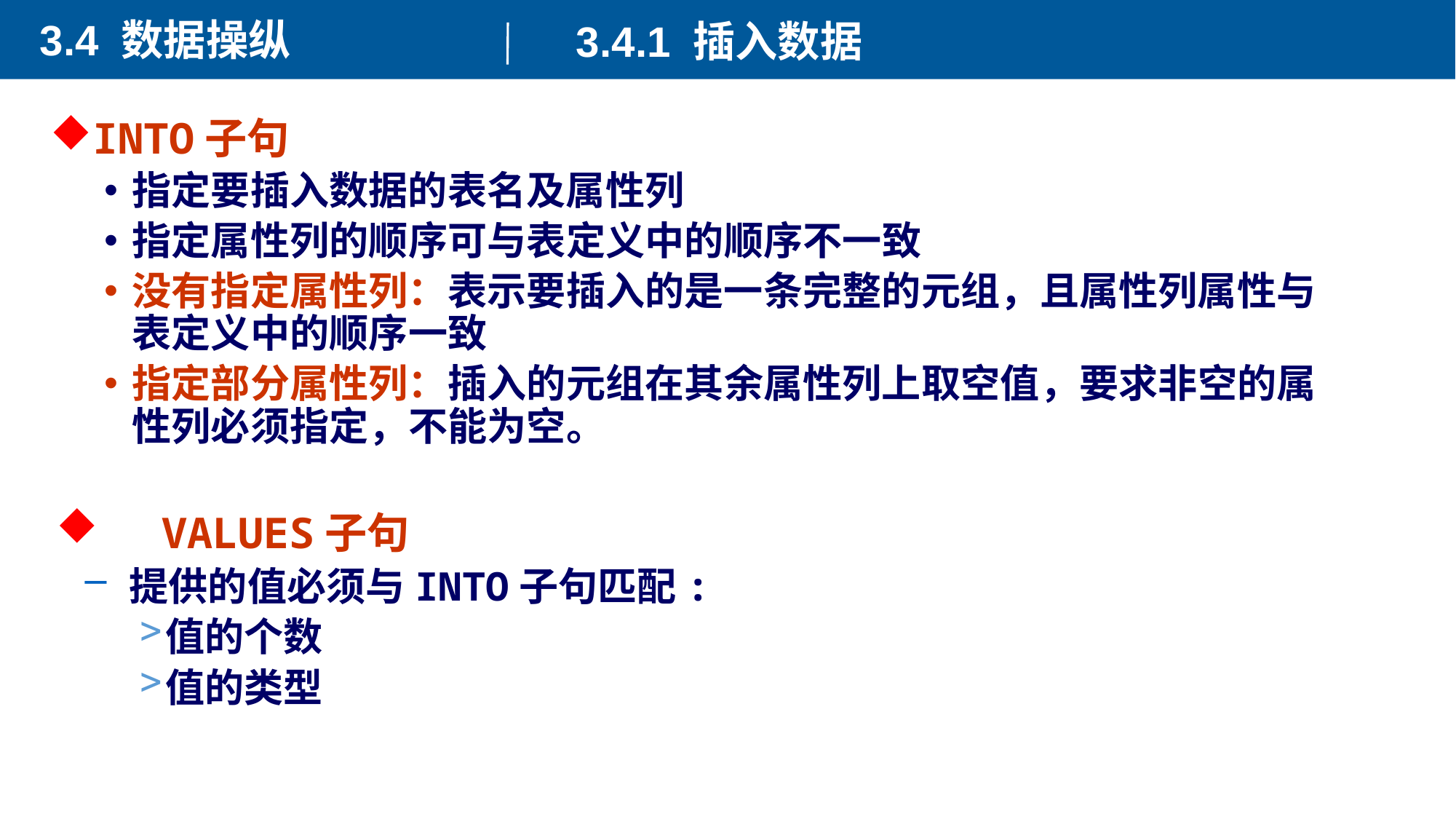

3.4 数据操纵
3.4.1 插入数据
INTO子句
指定要插入数据的表名及属性列
指定属性列的顺序可与表定义中的顺序不一致
没有指定属性列：表示要插入的是一条完整的元组，且属性列属性与表定义中的顺序一致
指定部分属性列：插入的元组在其余属性列上取空值，要求非空的属性列必须指定，不能为空。
  VALUES子句
 提供的值必须与INTO子句匹配:
值的个数
值的类型